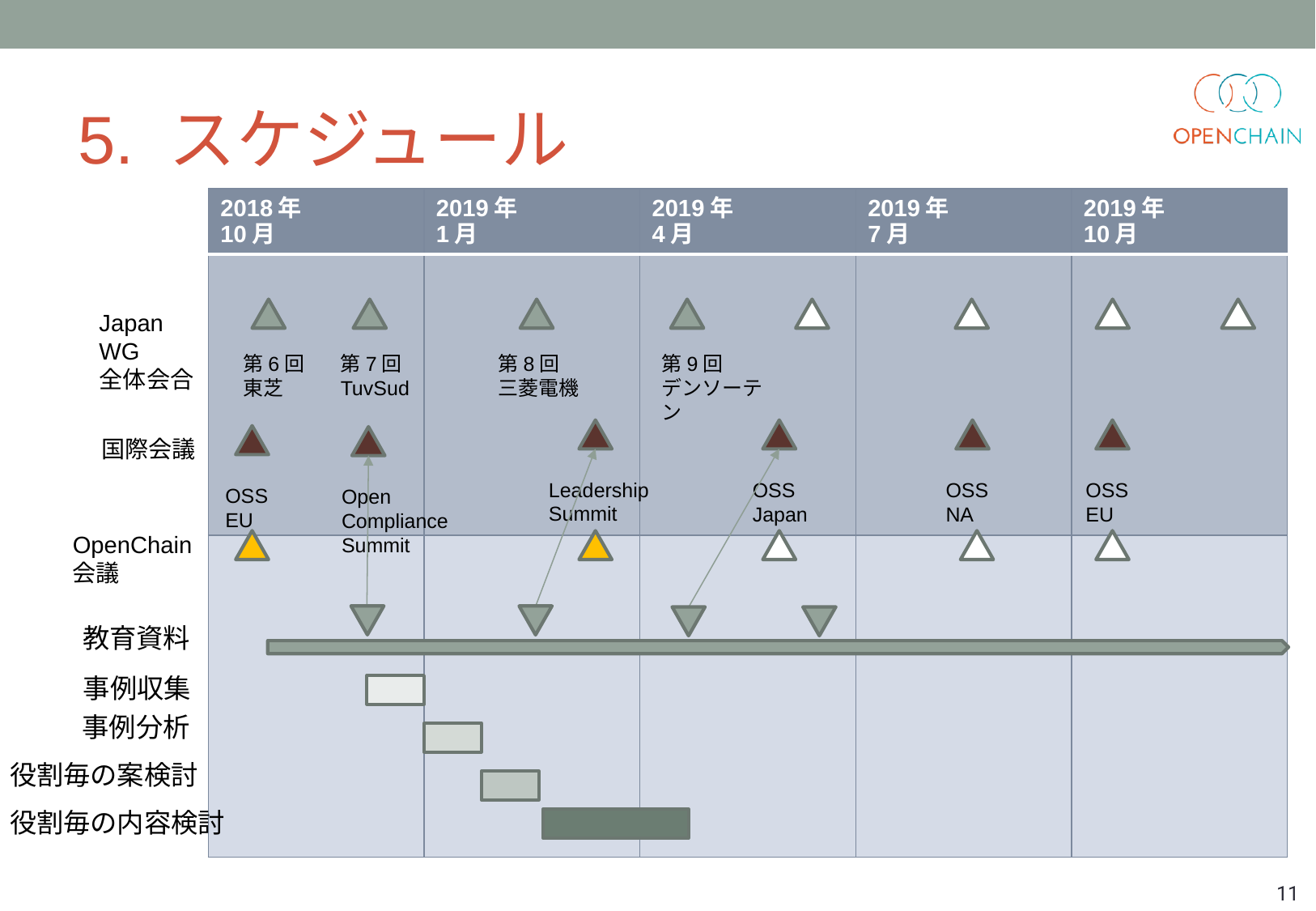

# 5. スケジュール
| 2018年 10月 | 2019年 1月 | 2019年 4月 | 2019年 7月 | 2019年 10月 |
| --- | --- | --- | --- | --- |
|  |  |  |  |  |
|  |  |  |  |  |

Japan
WG
全体会合
第6回
東芝
第7回
TuvSud
第8回
三菱電機
第9回
デンソーテン

国際会議
Leadership Summit
OSS Japan
OSS NA
OSS EU
OSS EU
Open Compliance Summit
OpenChain
会議

教育資料

事例収集
CC0-1.0

事例分析

役割毎の案検討

役割毎の内容検討

11